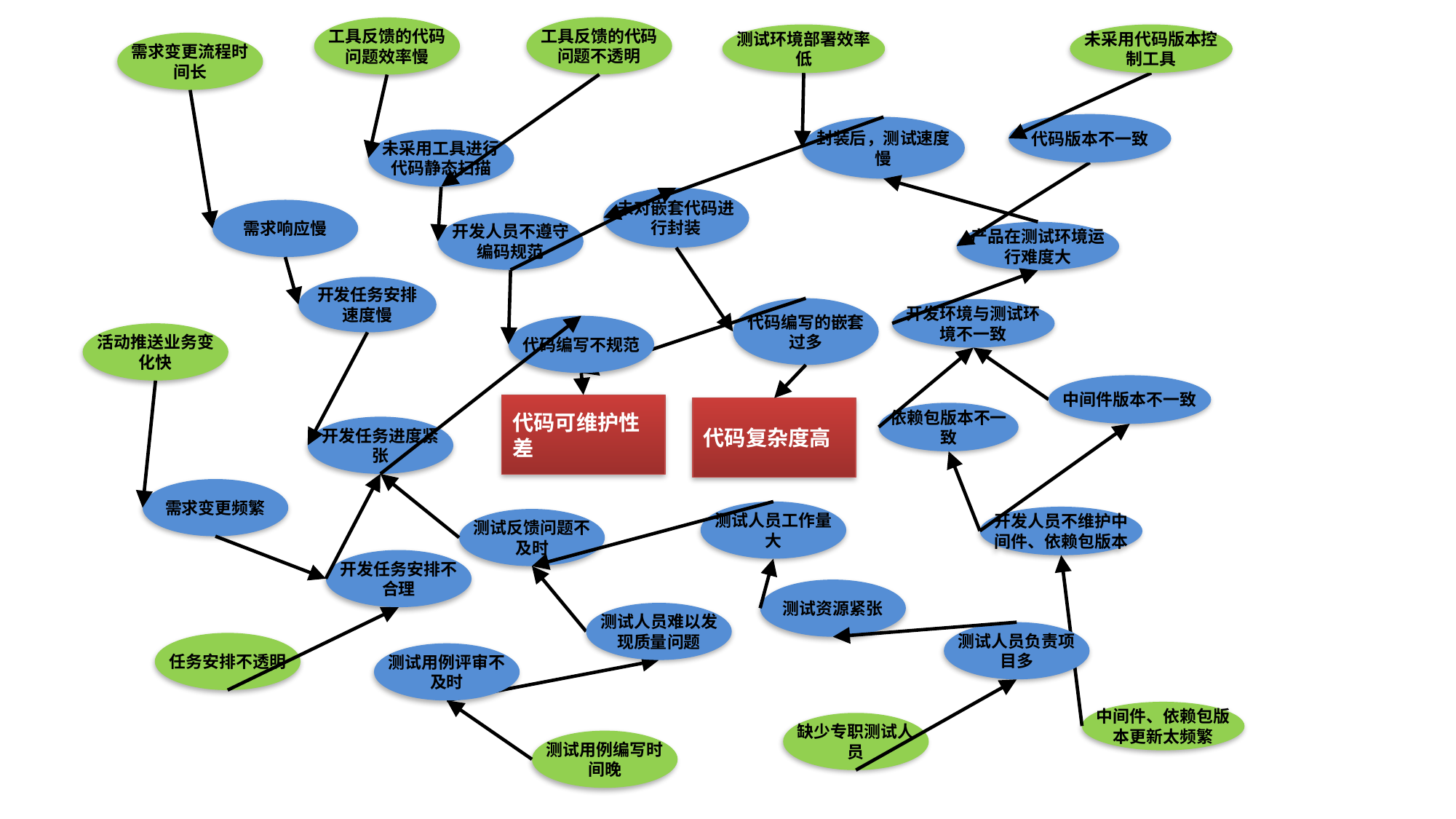

工具反馈的代码问题不透明
工具反馈的代码问题效率慢
测试环境部署效率低
未采用代码版本控制工具
需求变更流程时间长
代码版本不一致
封装后，测试速度慢
未采用工具进行代码静态扫描
未对嵌套代码进行封装
需求响应慢
开发人员不遵守编码规范
产品在测试环境运行难度大
开发任务安排速度慢
代码编写的嵌套过多
开发环境与测试环境不一致
代码编写不规范
活动推送业务变化快
中间件版本不一致
代码可维护性差
代码复杂度高
依赖包版本不一致
开发任务进度紧张
需求变更频繁
测试人员工作量大
开发人员不维护中间件、依赖包版本
测试反馈问题不及时
开发任务安排不合理
测试资源紧张
测试人员难以发现质量问题
测试人员负责项目多
任务安排不透明
测试用例评审不及时
中间件、依赖包版本更新太频繁
缺少专职测试人员
测试用例编写时间晚